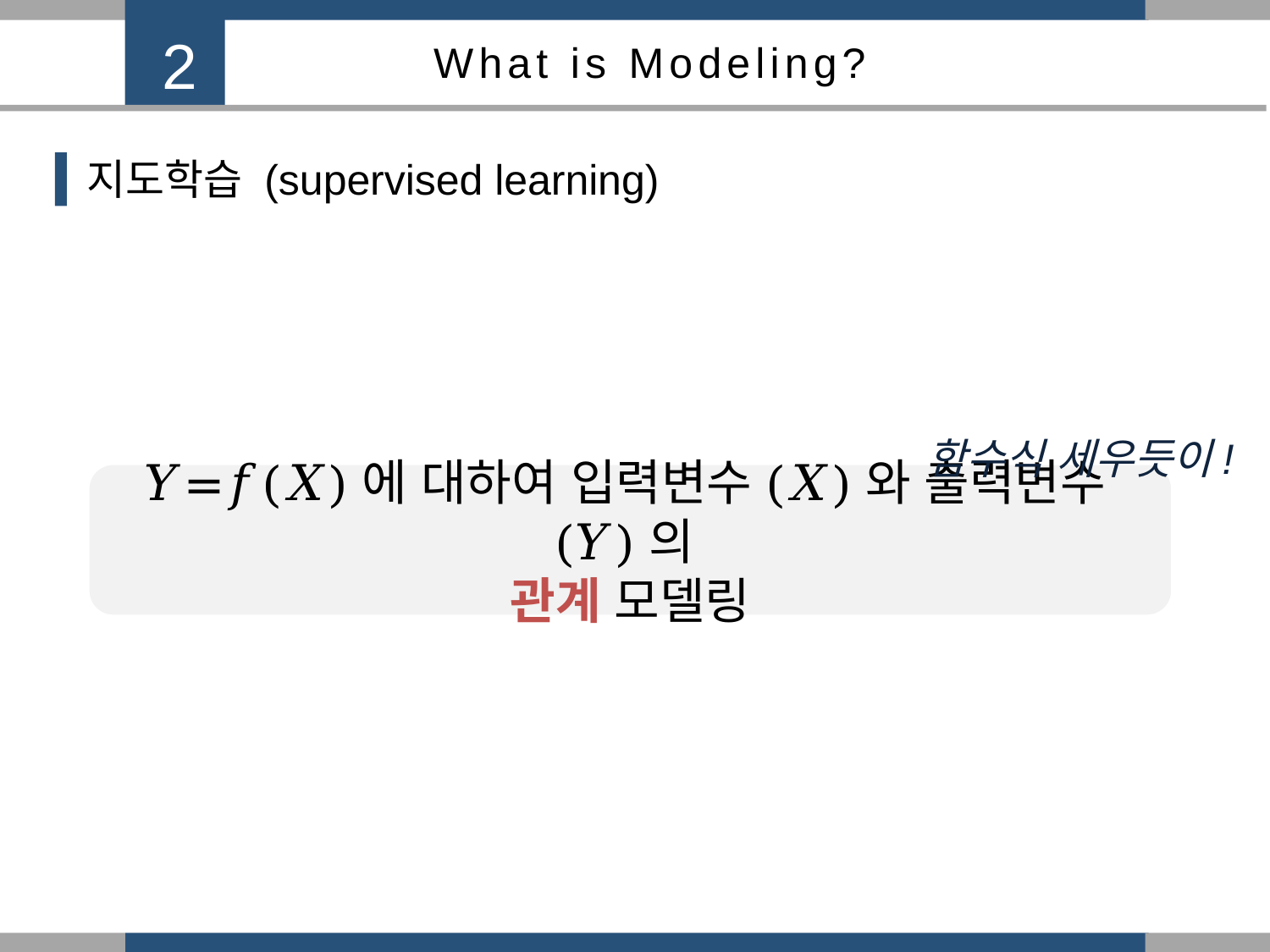

2
What is Modeling?

지도학습 (supervised learning)

함수식 세우듯이!
𝑌=𝑓(𝑋)에 대하여 입력변수(𝑋)와 출력변수(𝑌)의
관계 모델링